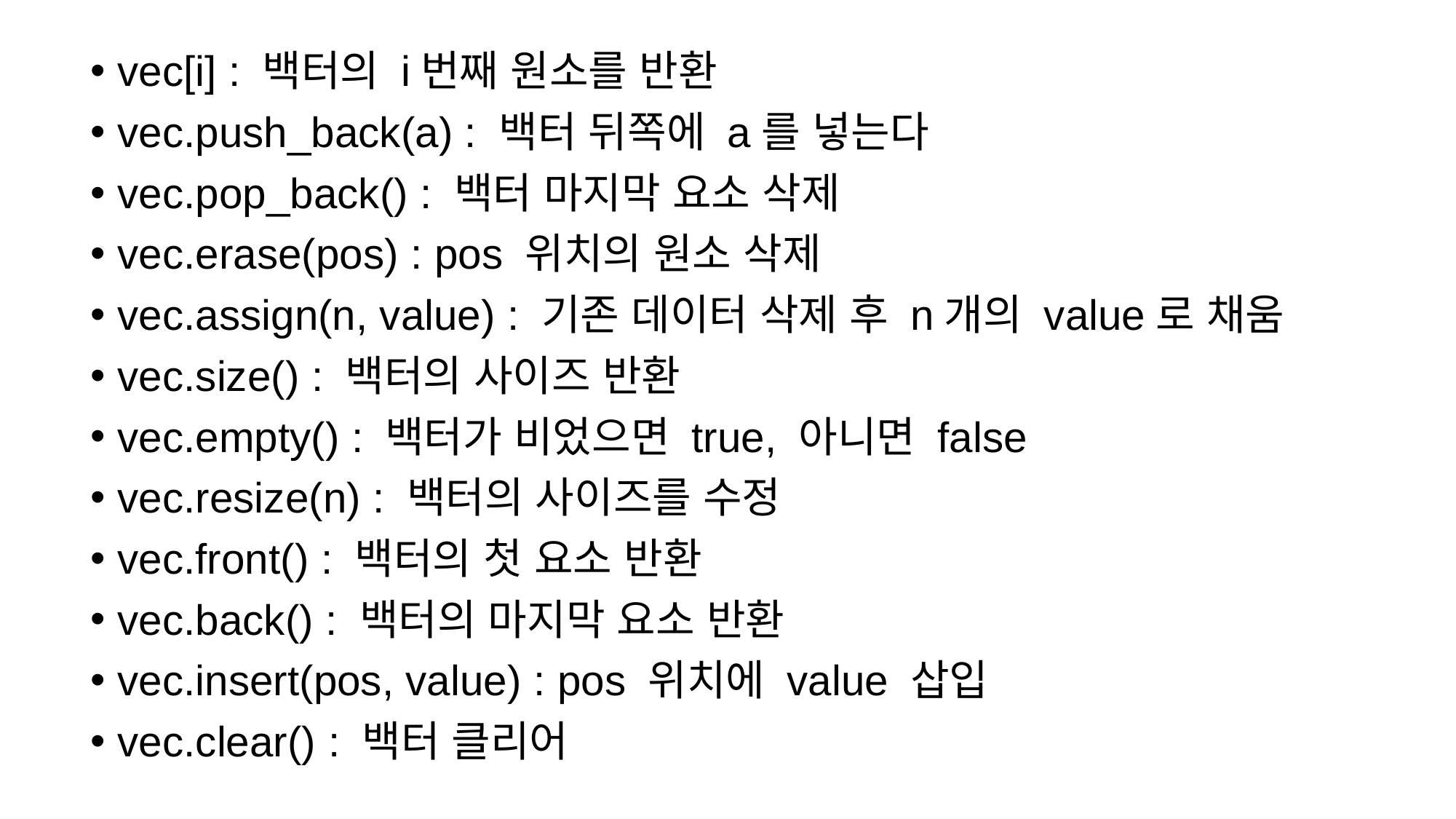

vec[i] : 백터의 i번째 원소를 반환
vec.push_back(a) : 백터 뒤쪽에 a를 넣는다
vec.pop_back() : 백터 마지막 요소 삭제
vec.erase(pos) : pos 위치의 원소 삭제
vec.assign(n, value) : 기존 데이터 삭제 후 n개의 value로 채움
vec.size() : 백터의 사이즈 반환
vec.empty() : 백터가 비었으면 true, 아니면 false
vec.resize(n) : 백터의 사이즈를 수정
vec.front() : 백터의 첫 요소 반환
vec.back() : 백터의 마지막 요소 반환
vec.insert(pos, value) : pos 위치에 value 삽입
vec.clear() : 백터 클리어